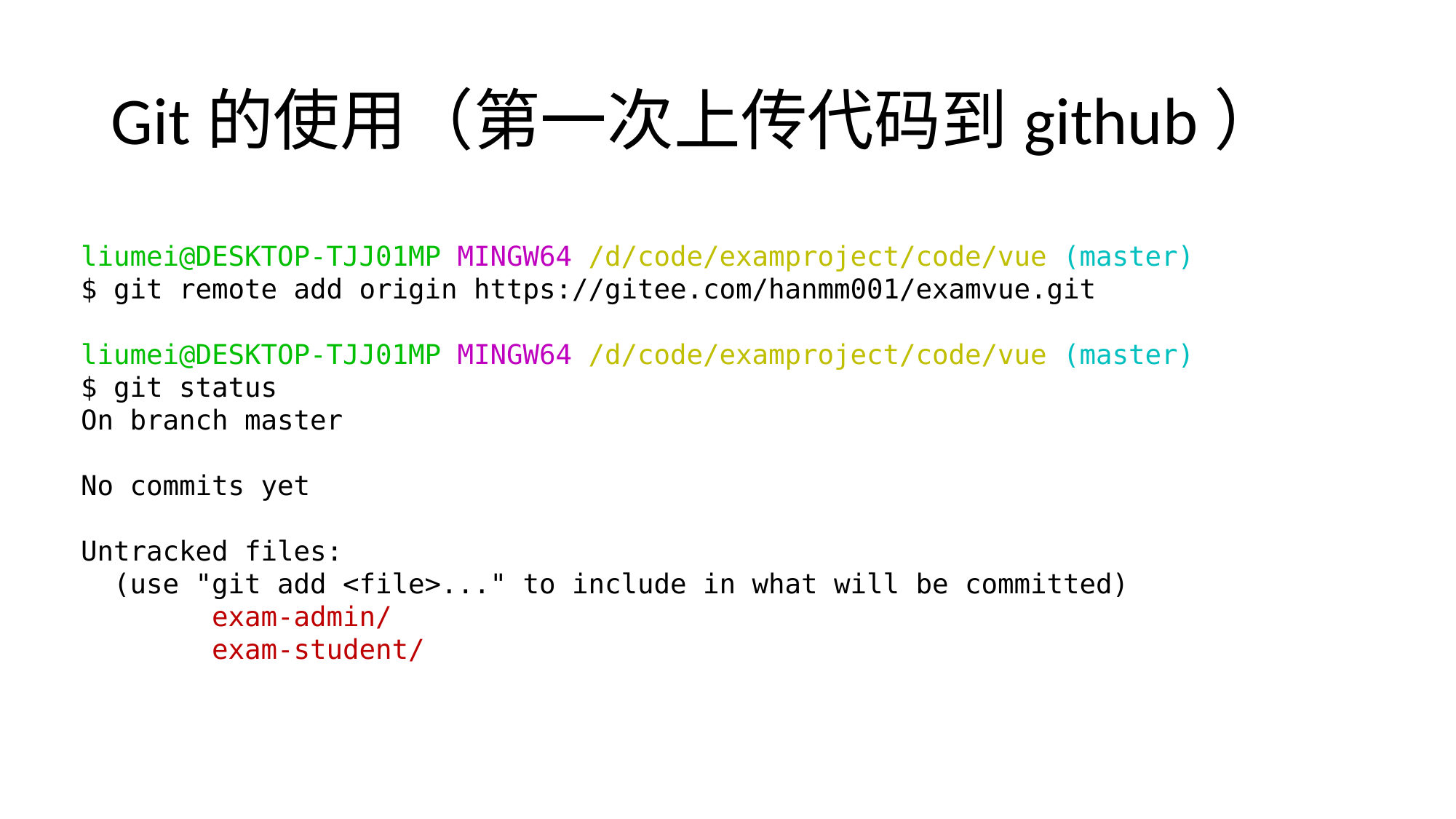

# Git的使用（第一次上传代码到github）
liumei@DESKTOP-TJJ01MP MINGW64 /d/code/examproject/code/vue (master)
$ git remote add origin https://gitee.com/hanmm001/examvue.git

liumei@DESKTOP-TJJ01MP MINGW64 /d/code/examproject/code/vue (master)
$ git status
On branch master

No commits yet

Untracked files:
  (use "git add <file>..." to include in what will be committed)
        exam-admin/
        exam-student/